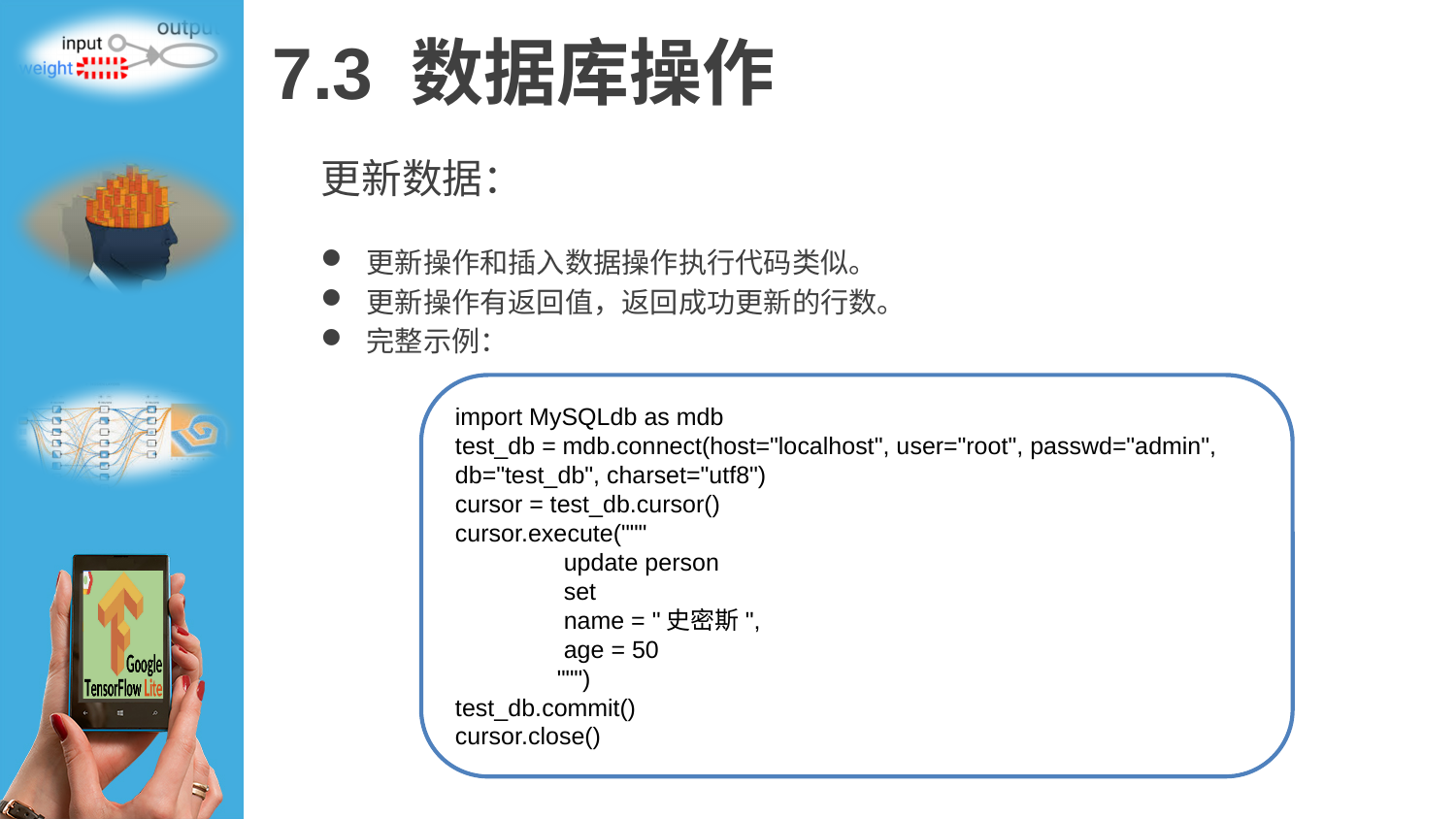

# 7.3 数据库操作
更新数据：
更新操作和插入数据操作执行代码类似。
更新操作有返回值，返回成功更新的行数。
完整示例：

import MySQLdb as mdb
test_db = mdb.connect(host="localhost", user="root", passwd="admin", db="test_db", charset="utf8")
cursor = test_db.cursor()
cursor.execute("""
                update person
                set
                name = "史密斯",
                age = 50
               """)
test_db.commit()
cursor.close()